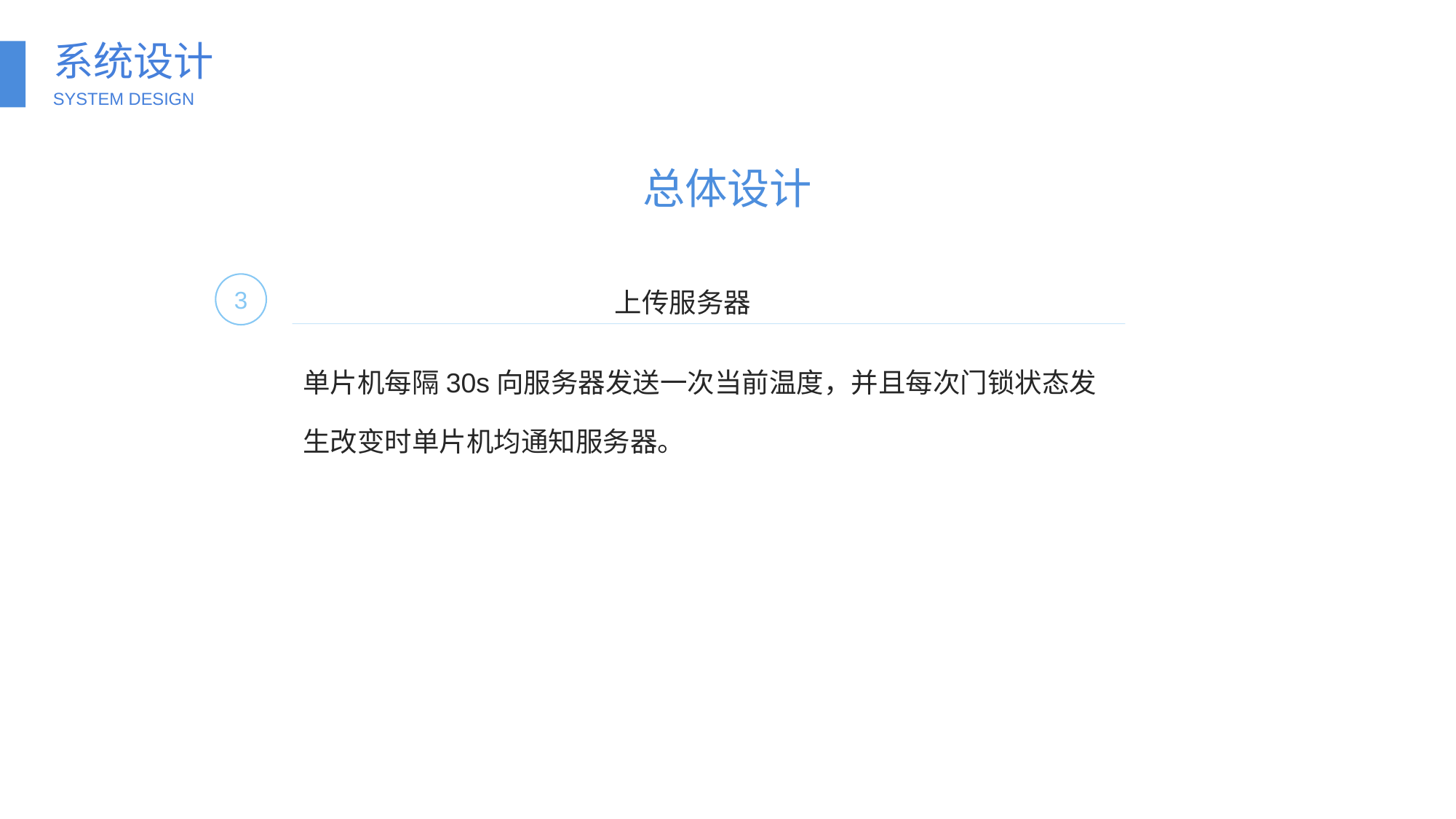

系统设计

SYSTEM DESIGN
总体设计
上传服务器
3
单片机每隔30s向服务器发送一次当前温度，并且每次门锁状态发生改变时单片机均通知服务器。